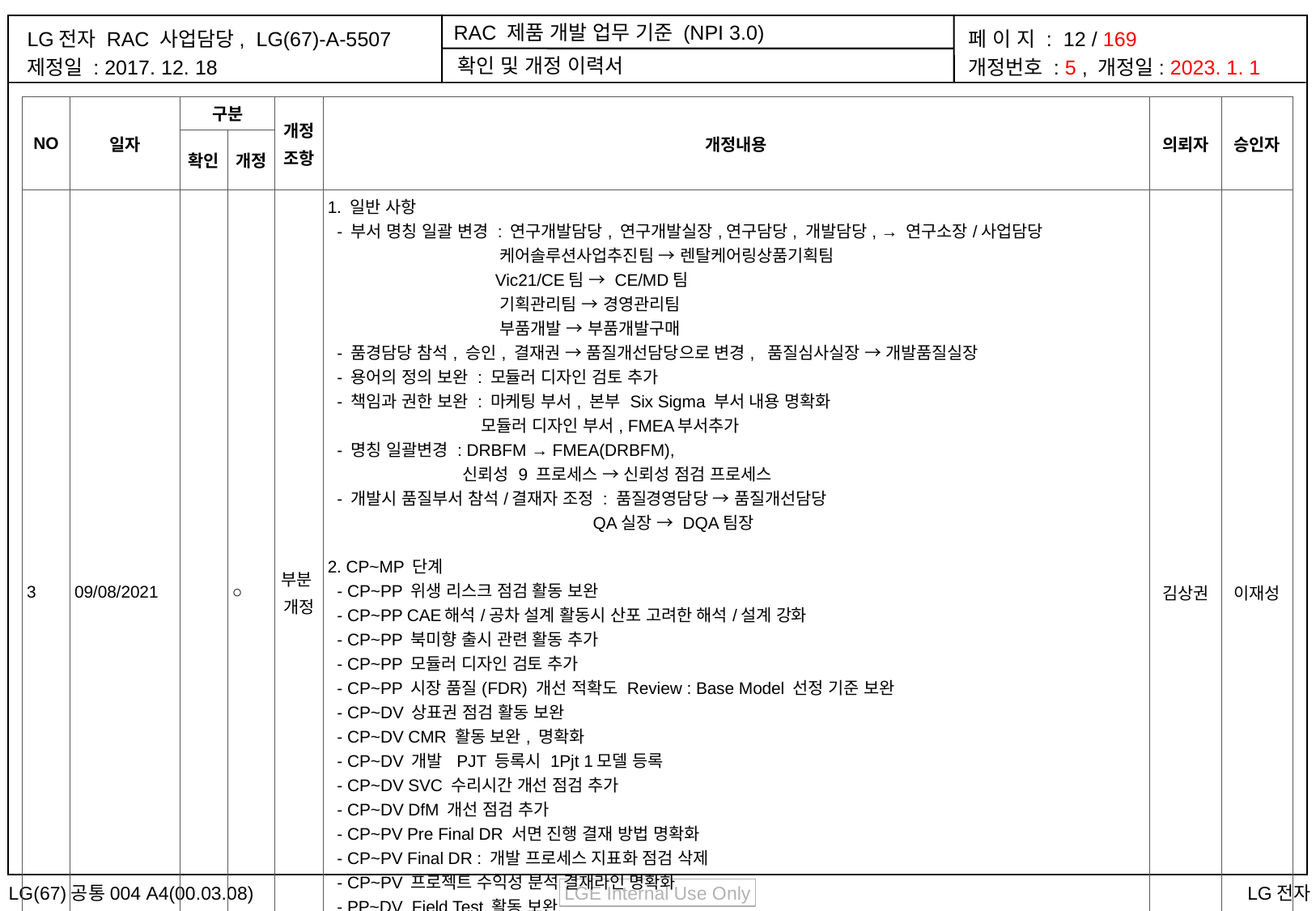

확인 및 개정 이력서
| NO | 일자 | 구분 |  | 개정 조항 | 개정내용 | 의뢰자 | 승인자 |
| --- | --- | --- | --- | --- | --- | --- | --- |
|  |  | 확인 | 개정 |  |  |  |  |
| 3 | 09/08/2021 |  | ○ | 부분 개정 | 1. 일반 사항 - 부서 명칭 일괄 변경 : 연구개발담당, 연구개발실장,연구담당, 개발담당, → 연구소장/사업담당 케어솔루션사업추진팀 → 렌탈케어링상품기획팀 Vic21/CE팀 → CE/MD팀 기획관리팀 → 경영관리팀 부품개발 → 부품개발구매 - 품경담당 참석, 승인, 결재권 → 품질개선담당으로 변경, 품질심사실장 → 개발품질실장 - 용어의 정의 보완 : 모듈러 디자인 검토 추가 - 책임과 권한 보완 : 마케팅 부서, 본부 Six Sigma 부서 내용 명확화 모듈러 디자인 부서, FMEA부서추가 - 명칭 일괄변경 : DRBFM → FMEA(DRBFM), 신뢰성 9 프로세스 → 신뢰성 점검 프로세스 - 개발시 품질부서 참석/결재자 조정 : 품질경영담당 → 품질개선담당 QA실장 → DQA팀장 2. CP~MP 단계 - CP~PP 위생 리스크 점검 활동 보완 - CP~PP CAE해석/공차 설계 활동시 산포 고려한 해석/설계 강화 - CP~PP 북미향 출시 관련 활동 추가 - CP~PP 모듈러 디자인 검토 추가 - CP~PP 시장 품질(FDR) 개선 적확도 Review : Base Model 선정 기준 보완 - CP~DV 상표권 점검 활동 보완 - CP~DV CMR 활동 보완, 명확화 - CP~DV 개발 PJT 등록시 1Pjt 1모델 등록 - CP~DV SVC 수리시간 개선 점검 추가 - CP~DV DfM 개선 점검 추가 - CP~PV Pre Final DR 서면 진행 결재 방법 명확화 - CP~PV Final DR : 개발 프로세스 지표화 점검 삭제 - CP~PV 프로젝트 수익성 분석 결재라인 명확화 - PP~DV Field Test 활동 보완 - PP~DV 서비스시 앱에 대한 고객응대 자료 관련 내용추가 - PP~DV Field Test : 안전인증/확인 취득 내용 추가 - DV~PV 표시/광고 점검 활동 보완 | 김상권 | 이재성 |